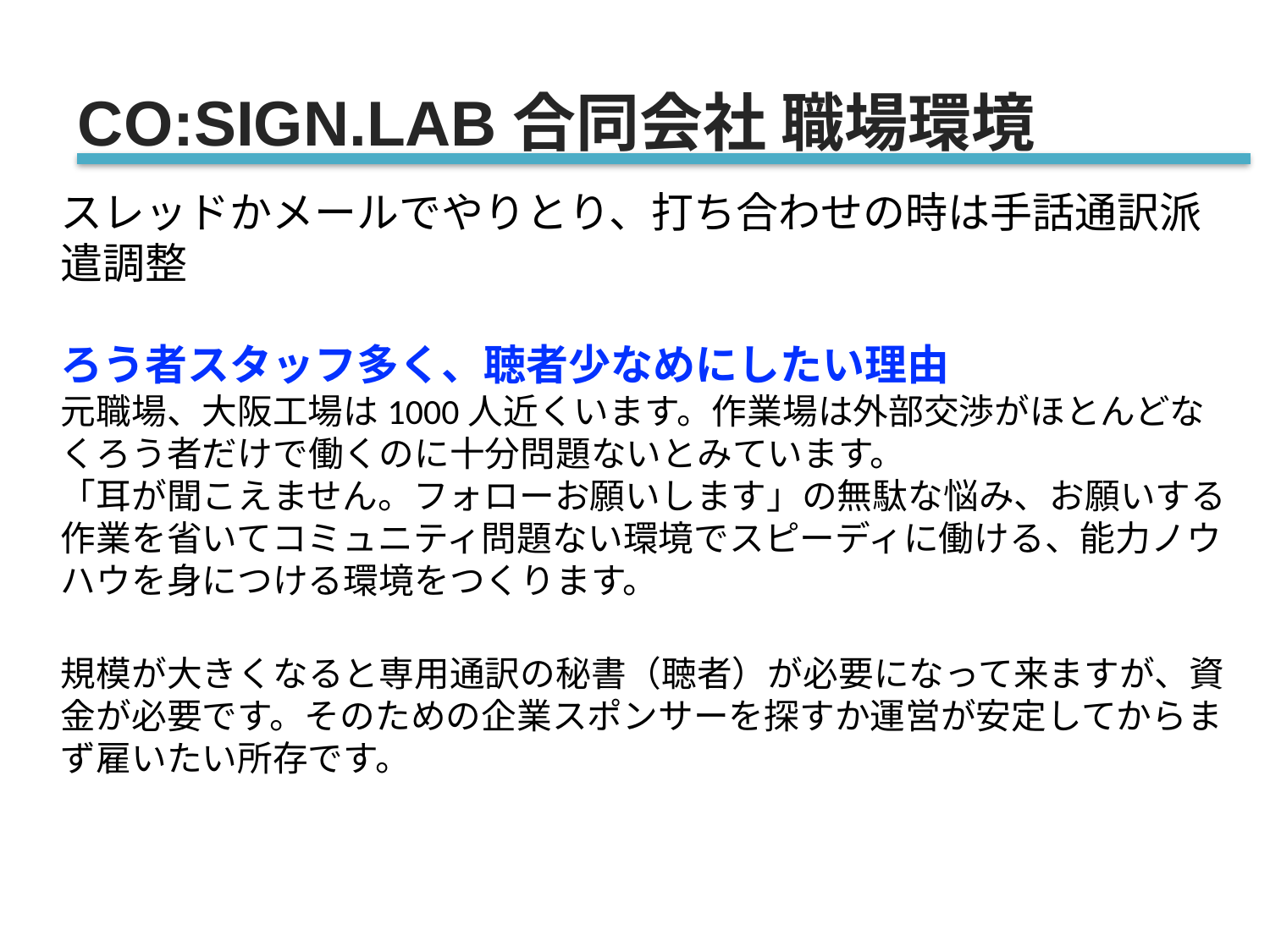

# CO:SIGN.LAB合同会社 職場環境
スレッドかメールでやりとり、打ち合わせの時は手話通訳派遣調整
ろう者スタッフ多く、聴者少なめにしたい理由
元職場、大阪工場は1000人近くいます。作業場は外部交渉がほとんどなくろう者だけで働くのに十分問題ないとみています。
「耳が聞こえません。フォローお願いします」の無駄な悩み、お願いする作業を省いてコミュニティ問題ない環境でスピーディに働ける、能力ノウハウを身につける環境をつくります。
規模が大きくなると専用通訳の秘書（聴者）が必要になって来ますが、資金が必要です。そのための企業スポンサーを探すか運営が安定してからまず雇いたい所存です。